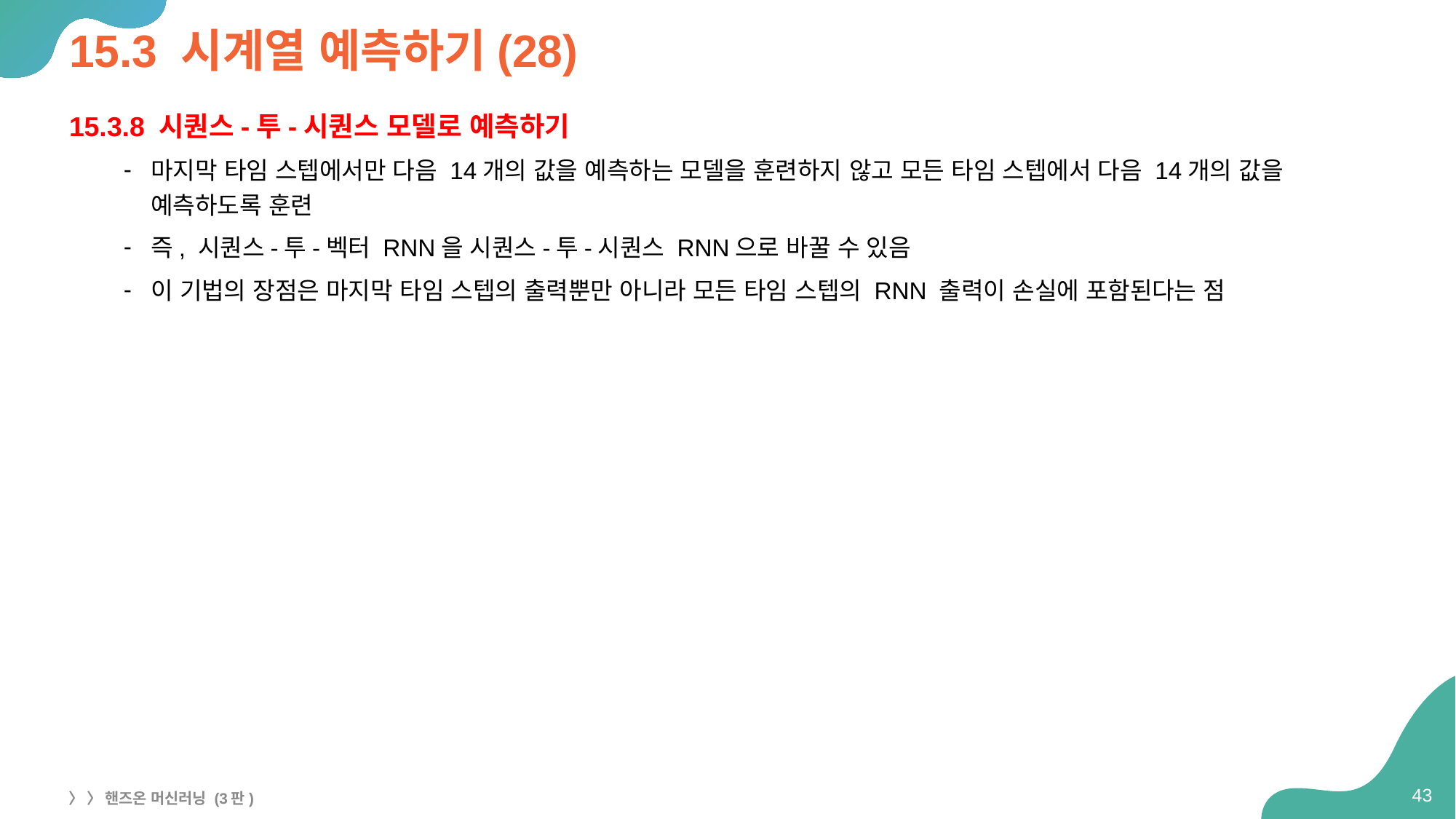

# 15.3 시계열 예측하기(28)
15.3.8 시퀀스-투-시퀀스 모델로 예측하기
마지막 타임 스텝에서만 다음 14개의 값을 예측하는 모델을 훈련하지 않고 모든 타임 스텝에서 다음 14개의 값을
예측하도록 훈련
즉, 시퀀스-투-벡터 RNN을 시퀀스-투-시퀀스 RNN으로 바꿀 수 있음
이 기법의 장점은 마지막 타임 스텝의 출력뿐만 아니라 모든 타임 스텝의 RNN 출력이 손실에 포함된다는 점
43
〉 〉 핸즈온 머신러닝 (3판)